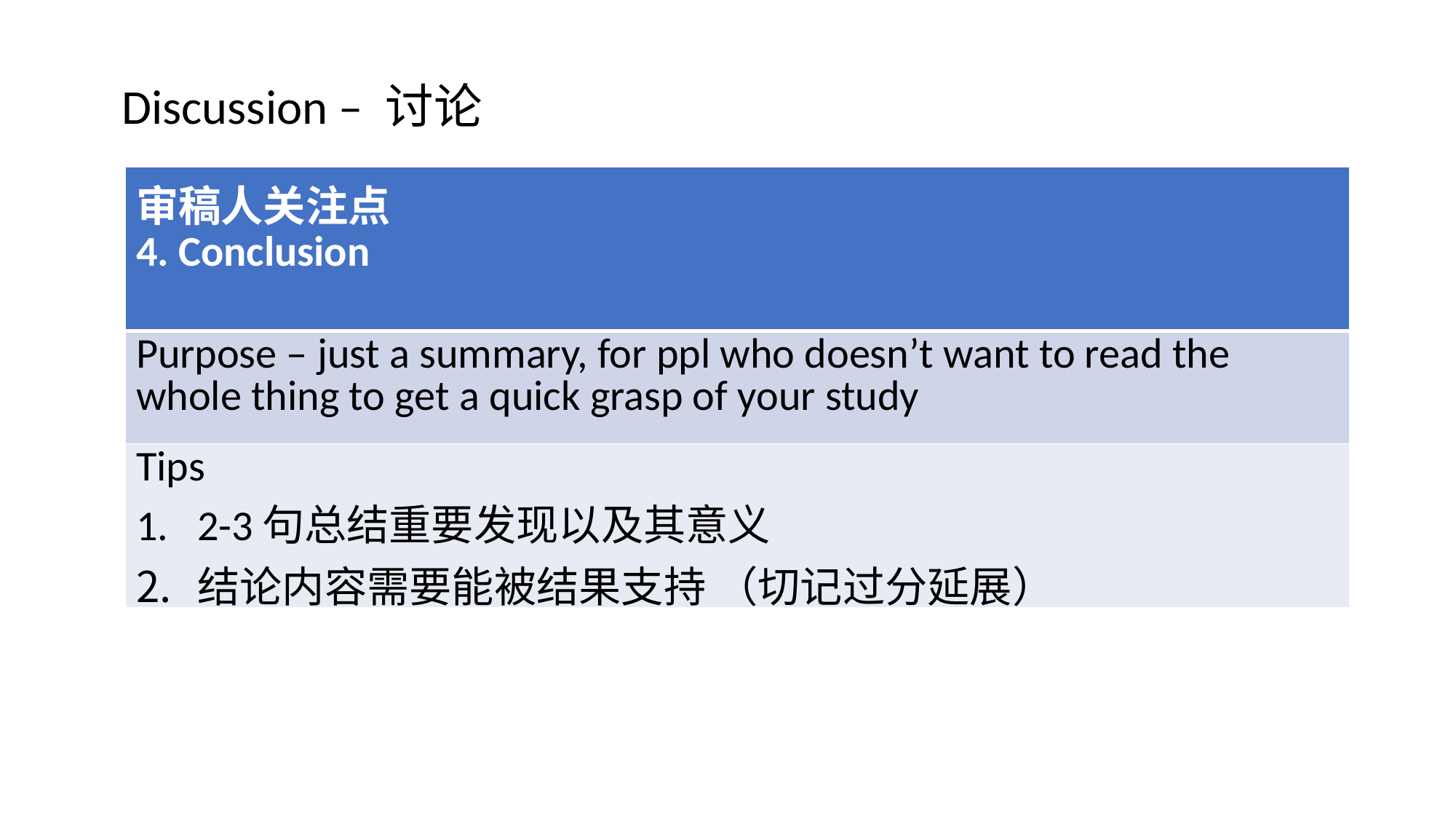

Discussion – 讨论
| 审稿人关注点 4. Conclusion |
| --- |
| Purpose – just a summary, for ppl who doesn’t want to read the whole thing to get a quick grasp of your study |
| Tips 2-3句总结重要发现以及其意义 结论内容需要能被结果支持 （切记过分延展） |